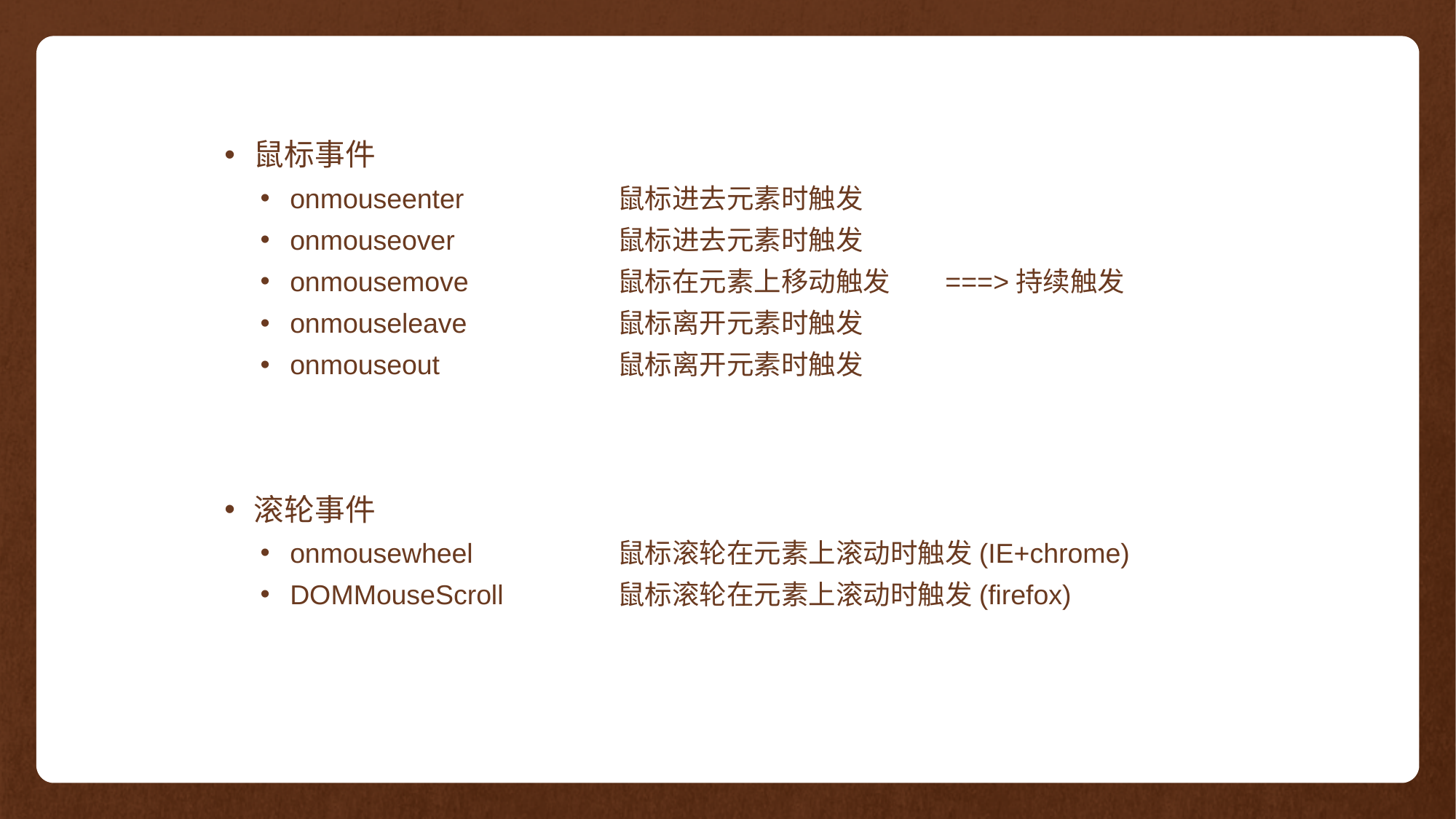

鼠标事件
onmouseenter		鼠标进去元素时触发
onmouseover		鼠标进去元素时触发
onmousemove		鼠标在元素上移动触发  	===>持续触发
onmouseleave	 	鼠标离开元素时触发
onmouseout		鼠标离开元素时触发

滚轮事件
onmousewheel		鼠标滚轮在元素上滚动时触发(IE+chrome)
DOMMouseScroll		鼠标滚轮在元素上滚动时触发(firefox)